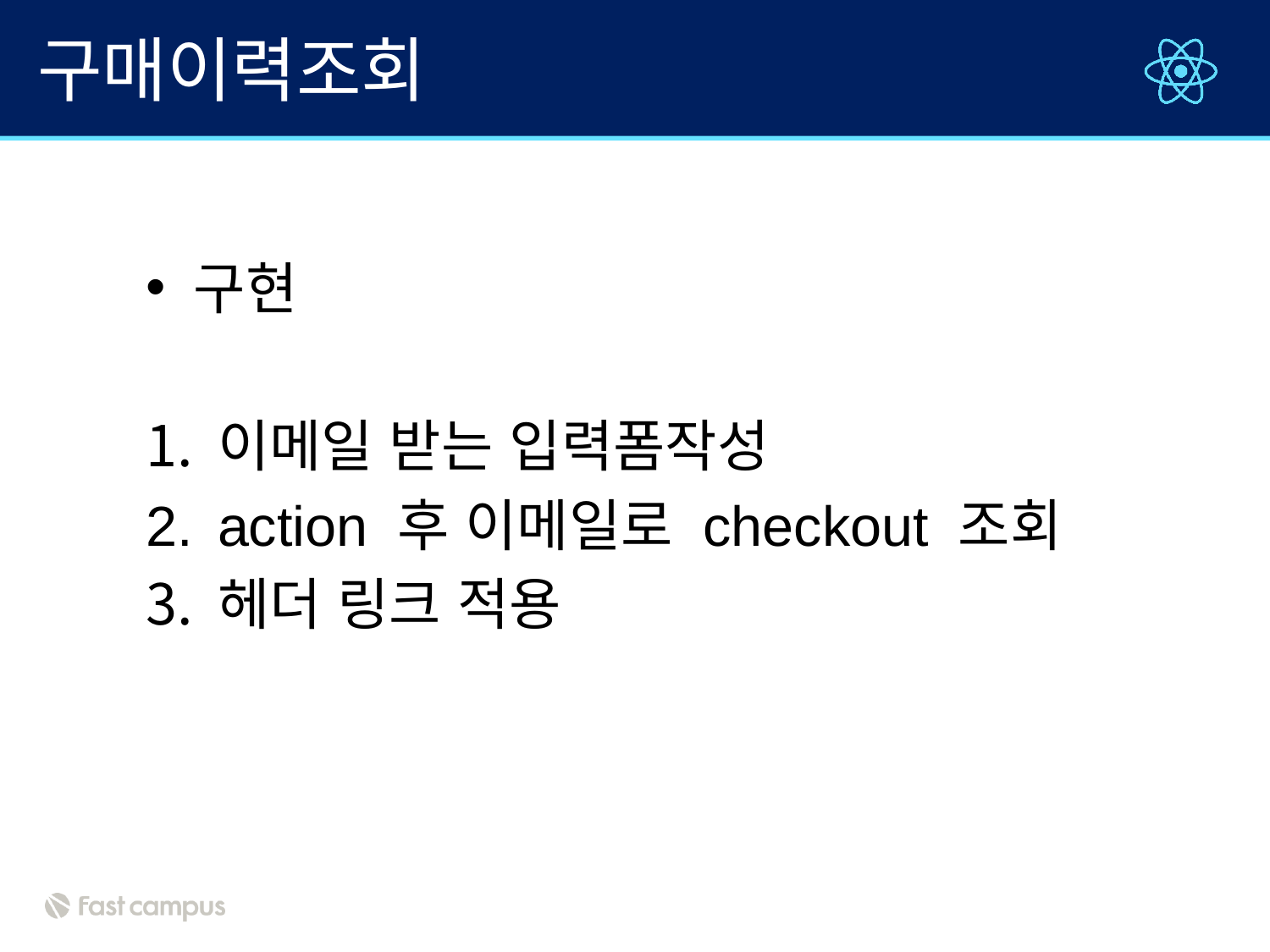

# 구매이력조회
구현

이메일 받는 입력폼작성
action 후 이메일로 checkout 조회
헤더 링크 적용